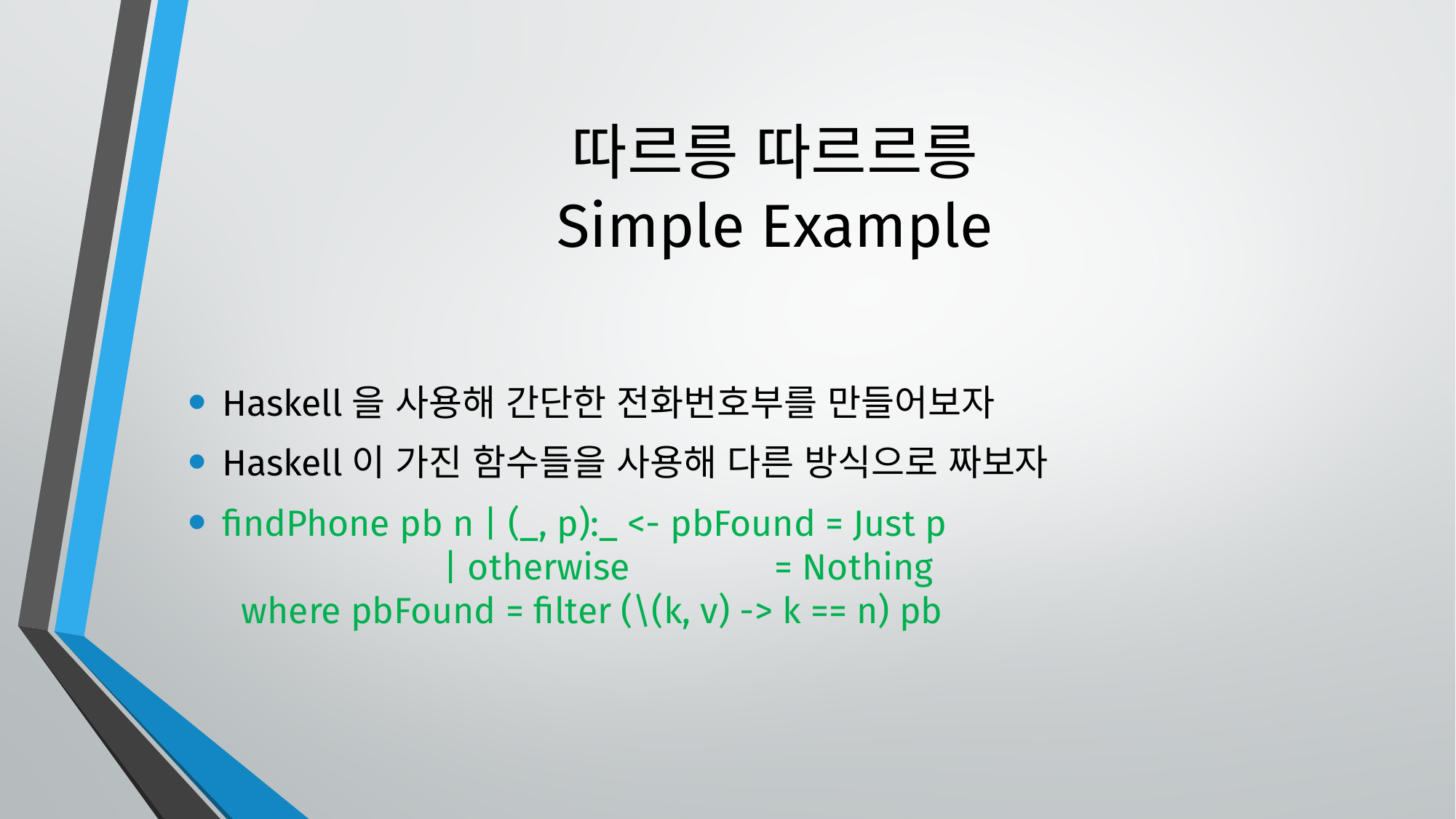

# 따르릉 따르르릉 Simple Example
Haskell을 사용해 간단한 전화번호부를 만들어보자
Haskell이 가진 함수들을 사용해 다른 방식으로 짜보자
findPhone pb n | (_, p):_ <- pbFound = Just p
                       | otherwise               = Nothing
  where pbFound = filter (\(k, v) -> k == n) pb